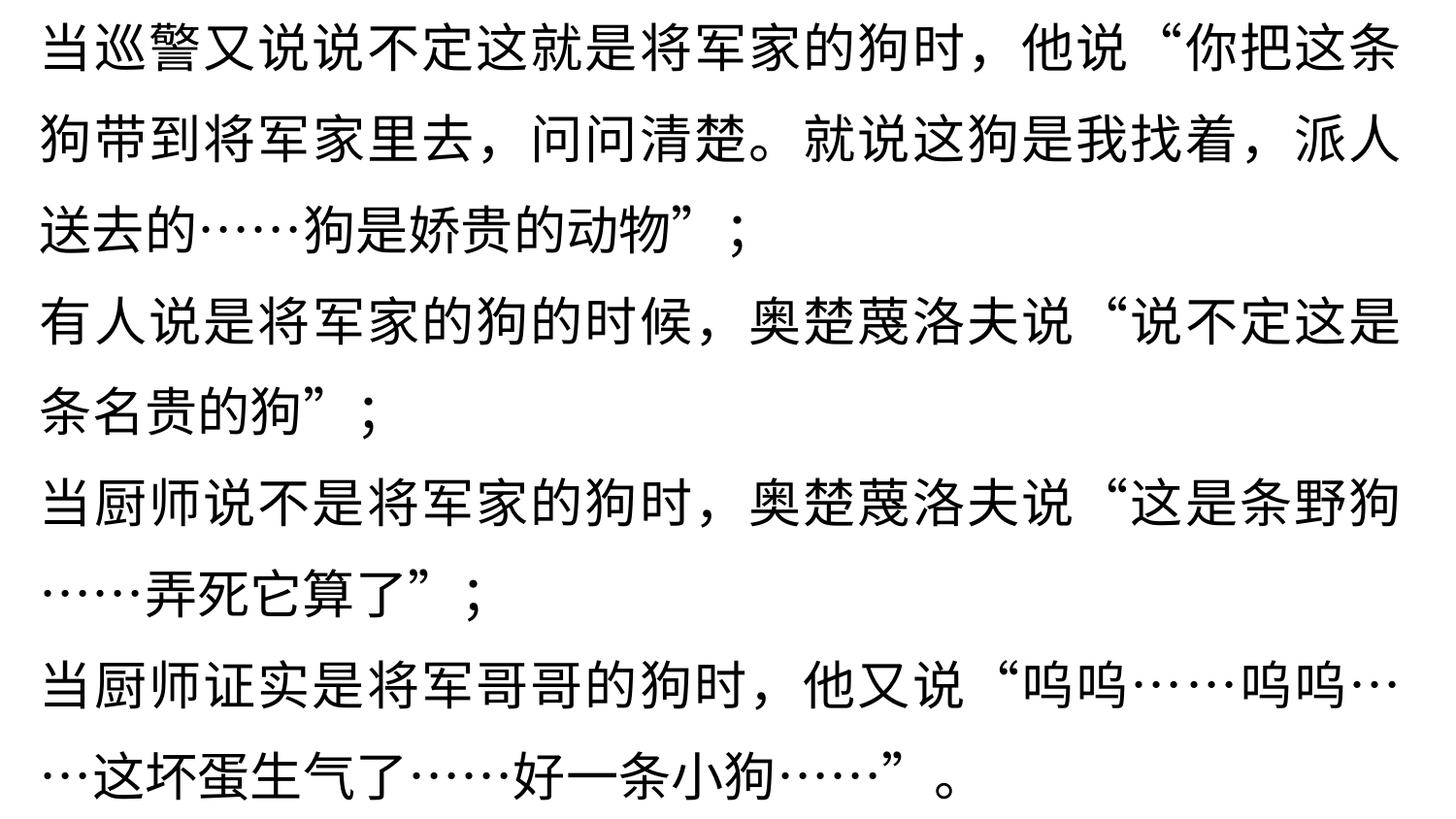

当巡警又说说不定这就是将军家的狗时，他说“你把这条狗带到将军家里去，问问清楚。就说这狗是我找着，派人送去的……狗是娇贵的动物”；
有人说是将军家的狗的时候，奥楚蔑洛夫说“说不定这是条名贵的狗”；
当厨师说不是将军家的狗时，奥楚蔑洛夫说“这是条野狗……弄死它算了”；
当厨师证实是将军哥哥的狗时，他又说“呜呜……呜呜……这坏蛋生气了……好一条小狗……”。